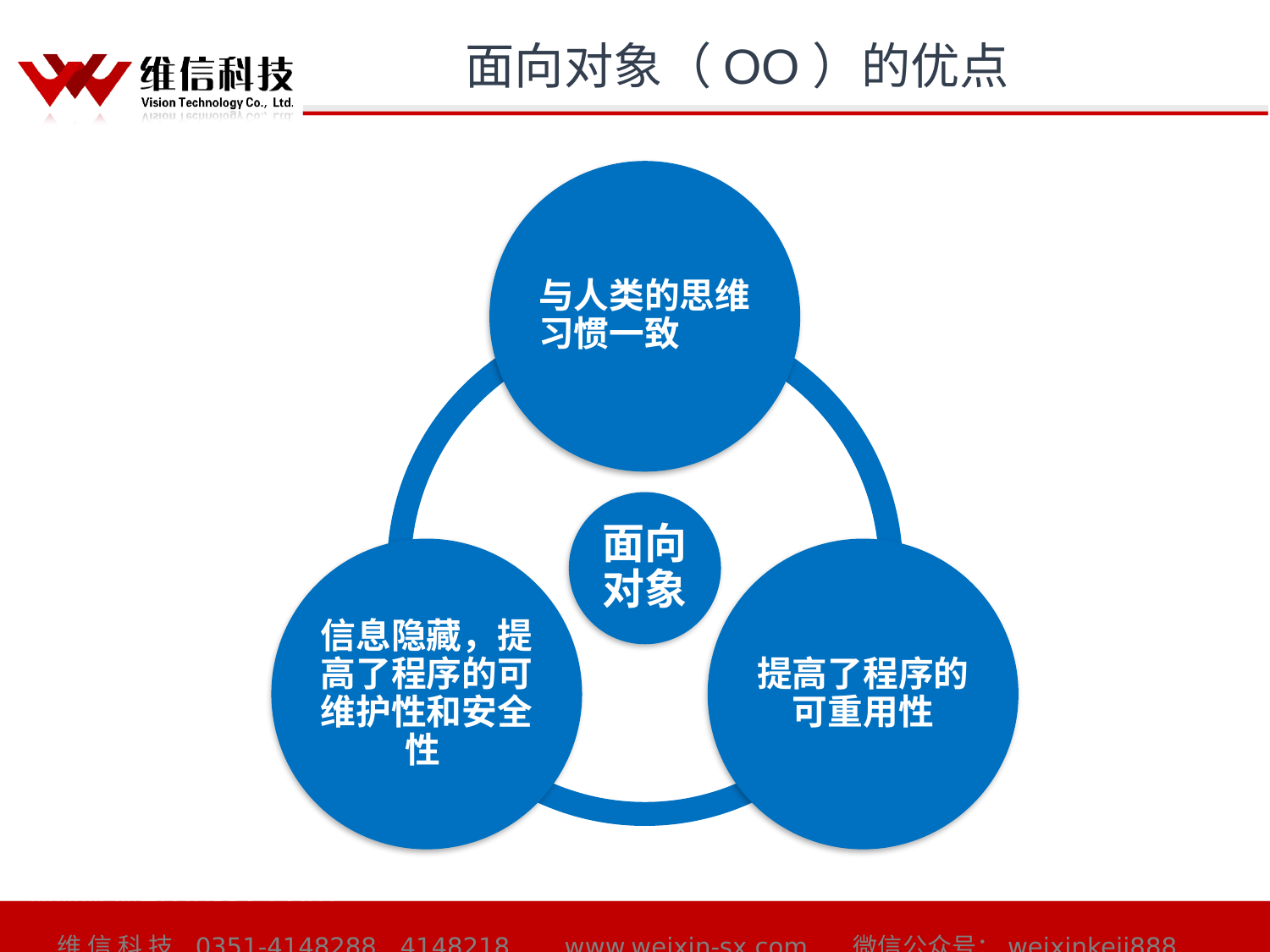

# 面向对象（OO）的优点
面向对象
与人类的思维习惯一致
提高了程序的可重用性
信息隐藏，提高了程序的可维护性和安全性